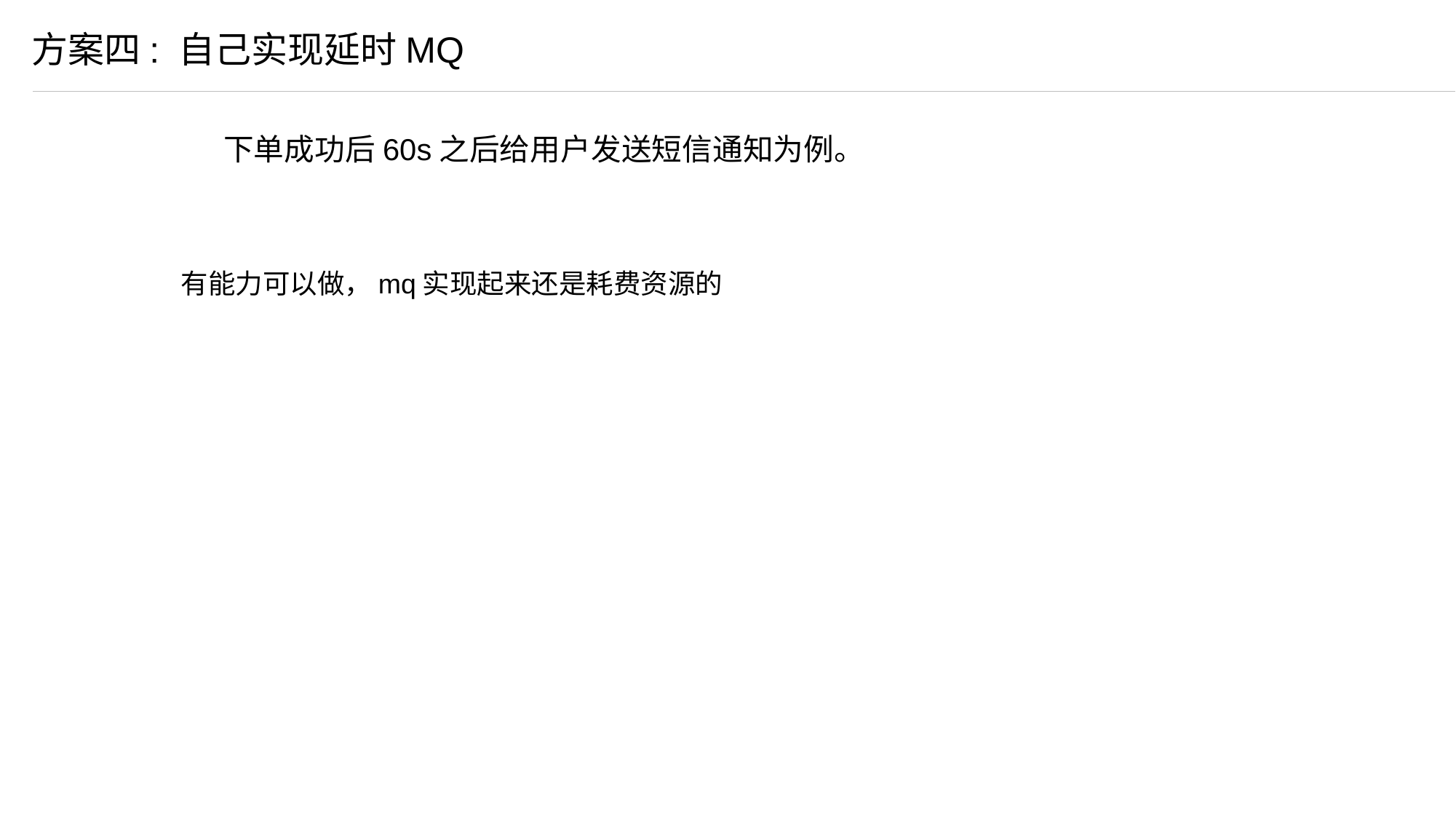

方案四: 自己实现延时MQ
下单成功后60s之后给用户发送短信通知为例。

有能力可以做，mq实现起来还是耗费资源的